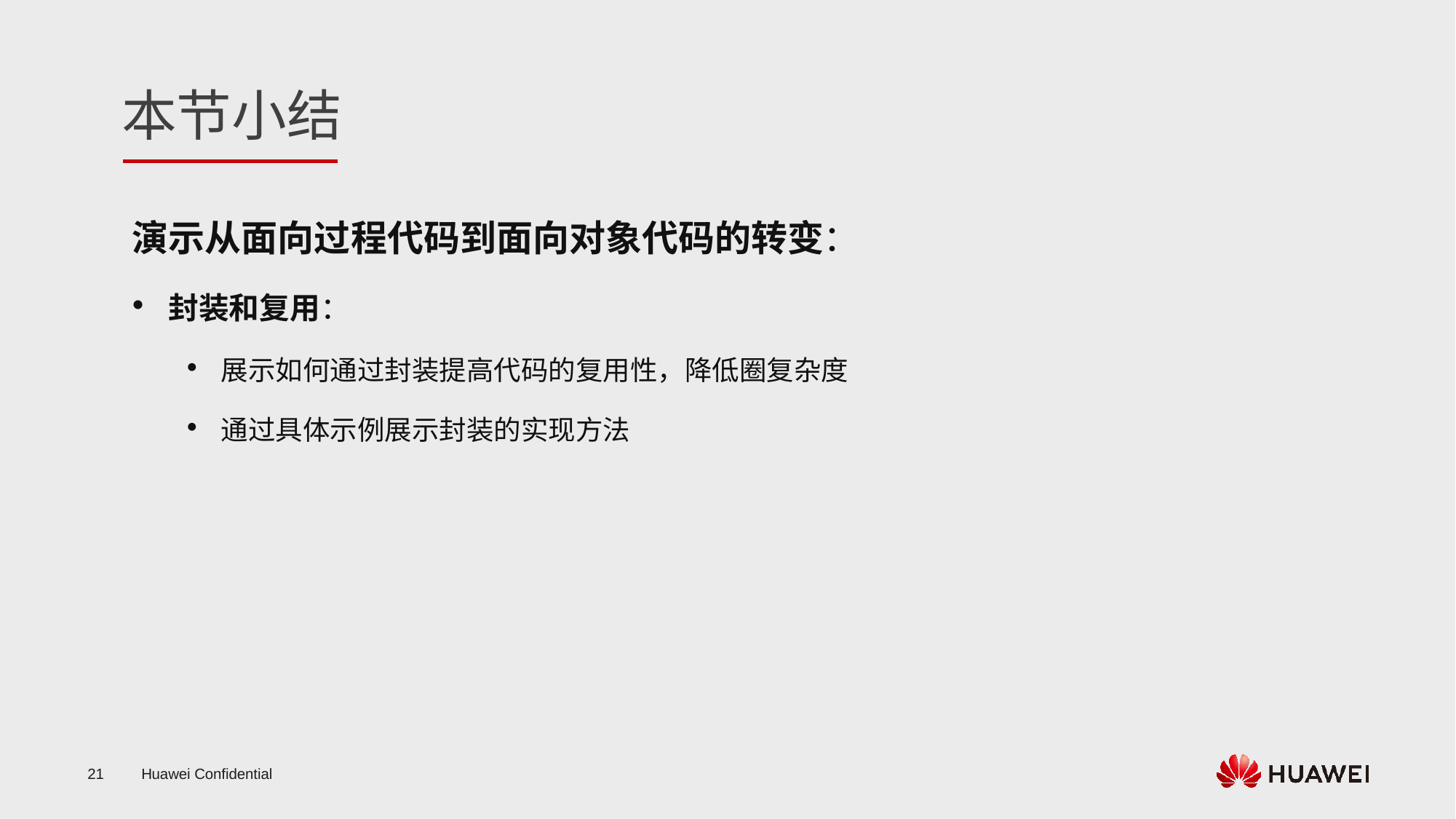

演示从面向过程代码到面向对象代码的转变：
封装和复用：
展示如何通过封装提高代码的复用性，降低圈复杂度
通过具体示例展示封装的实现方法